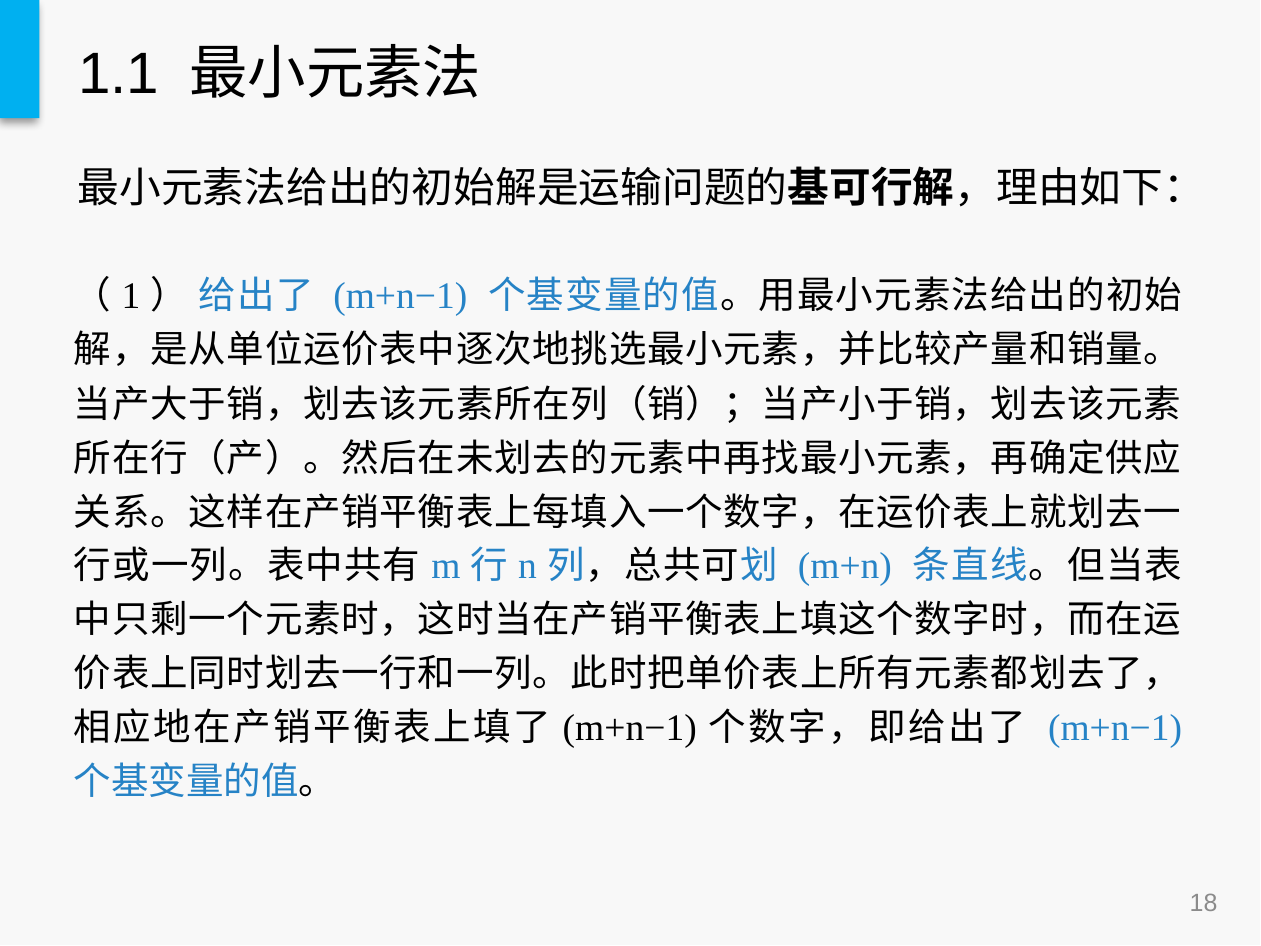

# 1.1 最小元素法
最小元素法给出的初始解是运输问题的基可行解，理由如下：
（1） 给出了 (m+n−1) 个基变量的值。用最小元素法给出的初始解，是从单位运价表中逐次地挑选最小元素，并比较产量和销量。当产大于销，划去该元素所在列（销）；当产小于销，划去该元素所在行（产）。然后在未划去的元素中再找最小元素，再确定供应关系。这样在产销平衡表上每填入一个数字，在运价表上就划去一行或一列。表中共有m行n列，总共可划 (m+n) 条直线。但当表中只剩一个元素时，这时当在产销平衡表上填这个数字时，而在运价表上同时划去一行和一列。此时把单价表上所有元素都划去了，相应地在产销平衡表上填了(m+n−1)个数字，即给出了 (m+n−1) 个基变量的值。
18